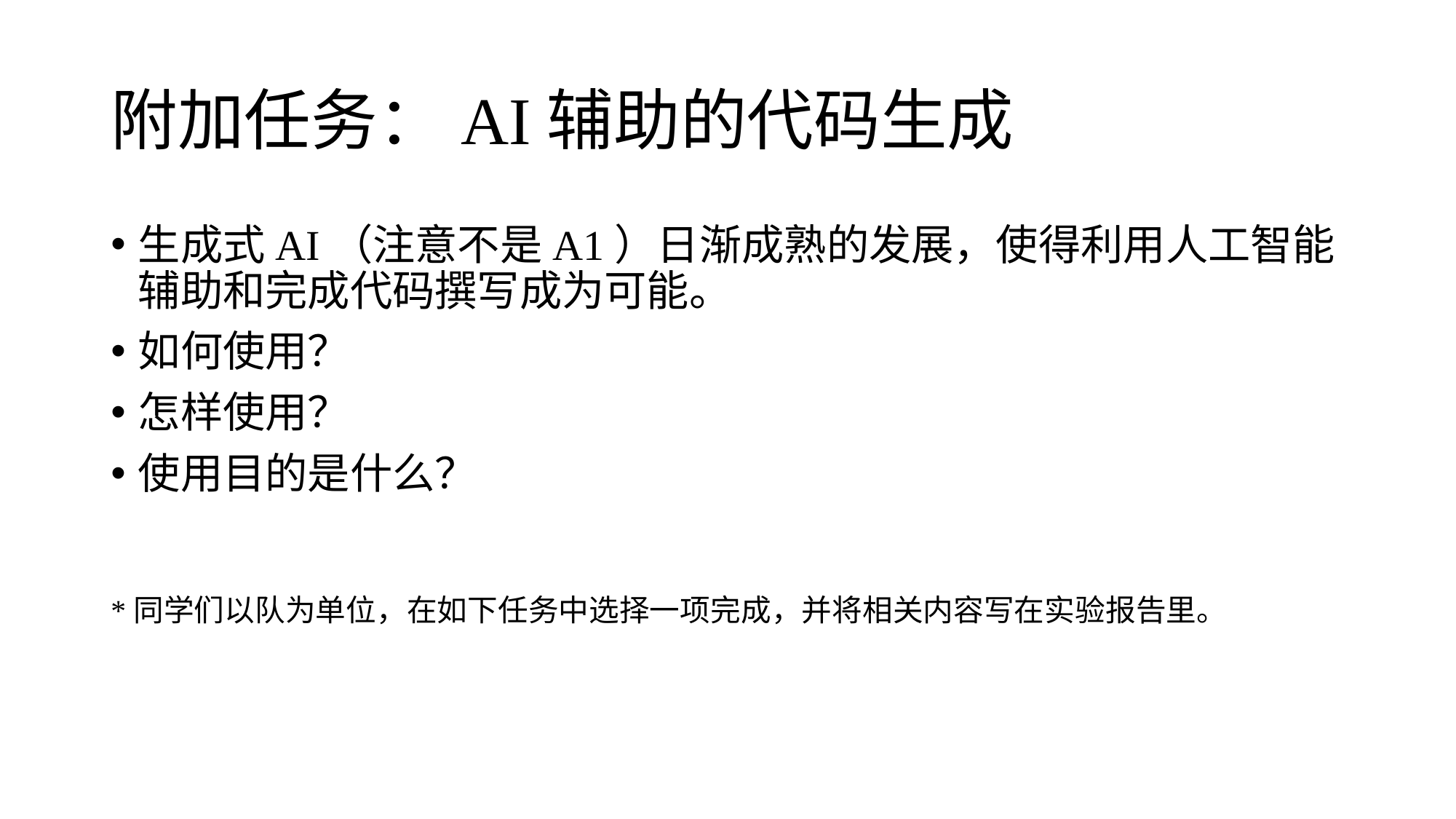

# 附加任务：AI辅助的代码生成
生成式AI（注意不是A1）日渐成熟的发展，使得利用人工智能辅助和完成代码撰写成为可能。
如何使用？
怎样使用？
使用目的是什么？

*同学们以队为单位，在如下任务中选择一项完成，并将相关内容写在实验报告里。